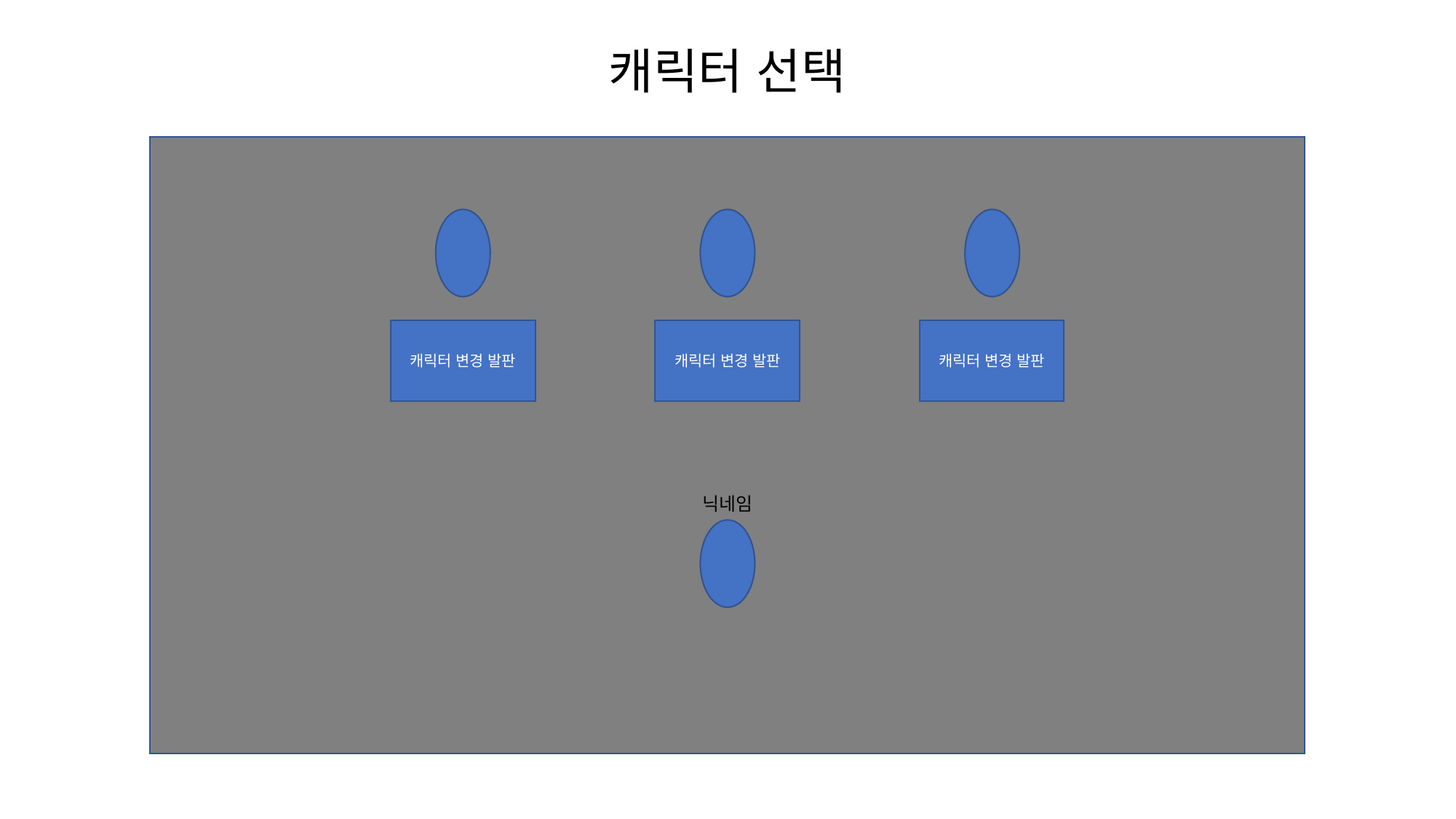

캐릭터 선택

캐릭터 변경 발판
캐릭터 변경 발판
캐릭터 변경 발판
닉네임